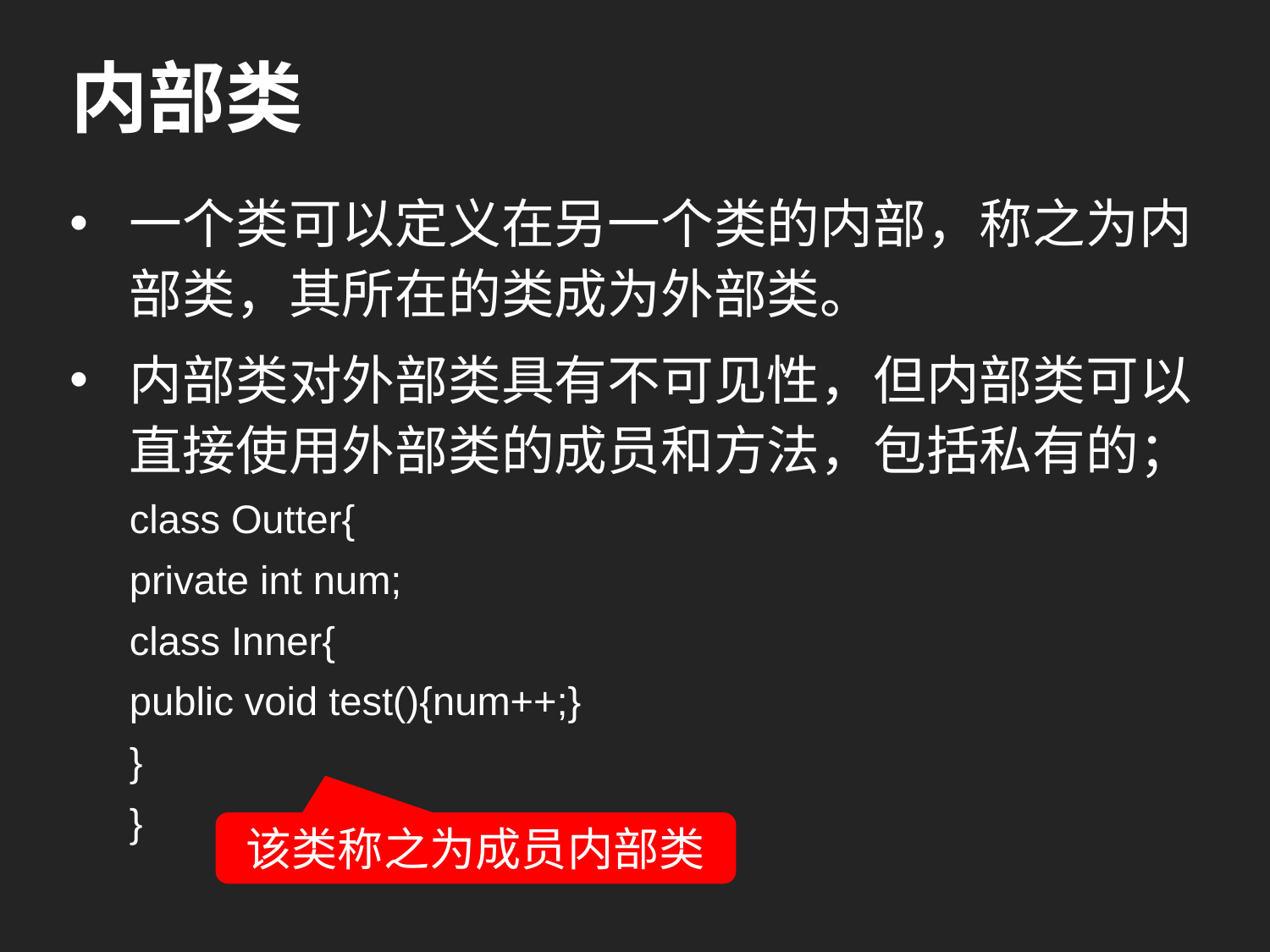

# 内部类
一个类可以定义在另一个类的内部，称之为内部类，其所在的类成为外部类。
内部类对外部类具有不可见性，但内部类可以直接使用外部类的成员和方法，包括私有的；
class Outter{
	private int num;
	class Inner{
		public void test(){num++;}
	}
}
该类称之为成员内部类